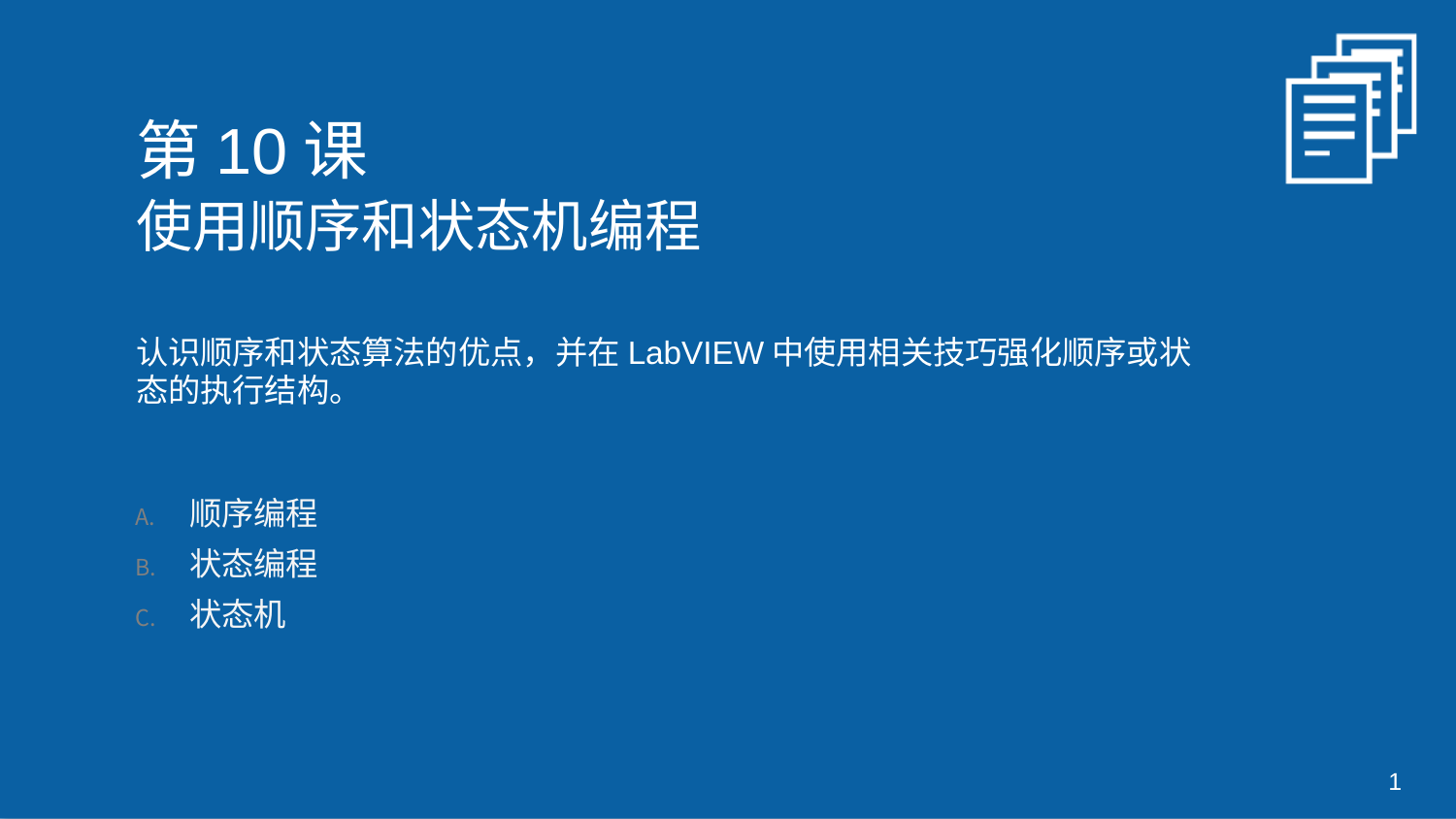

第10课
使用顺序和状态机编程
认识顺序和状态算法的优点，并在LabVIEW中使用相关技巧强化顺序或状态的执行结构。

顺序编程
状态编程
状态机

1